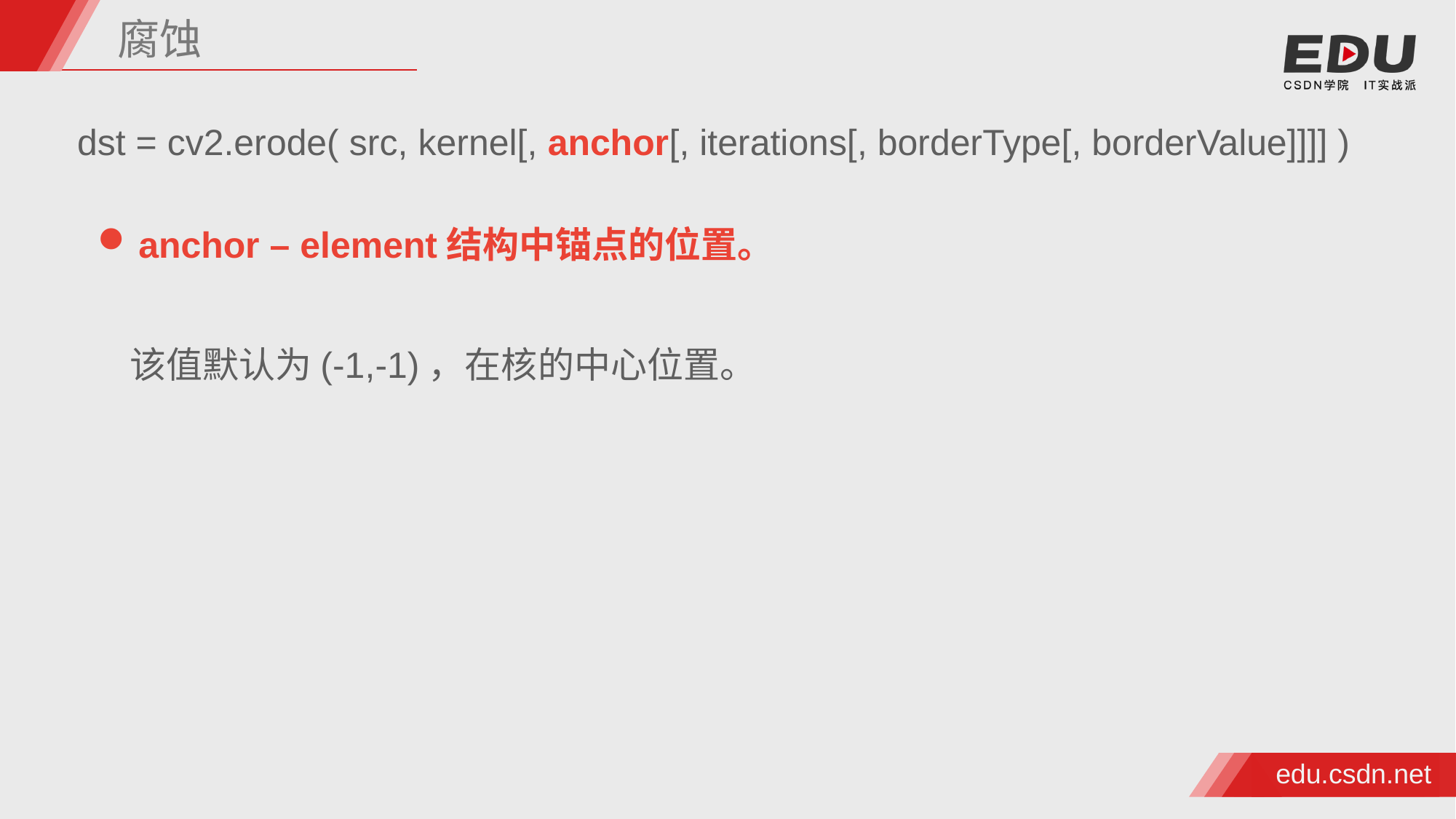

腐蚀

dst = cv2.erode( src, kernel[, anchor[, iterations[, borderType[, borderValue]]]] )
anchor – element结构中锚点的位置。
该值默认为(-1,-1)，在核的中心位置。